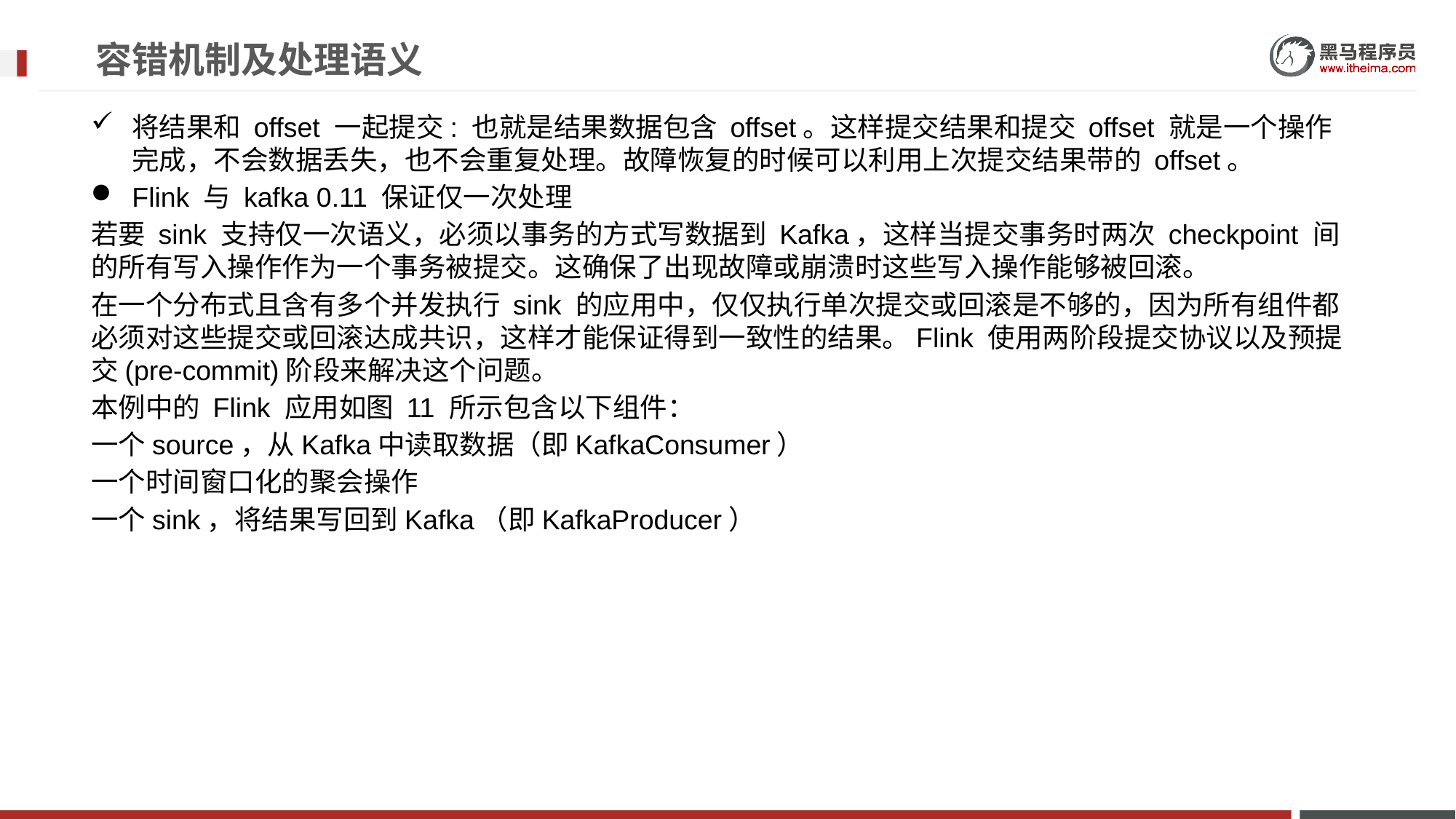

# 容错机制及处理语义

将结果和 offset 一起提交: 也就是结果数据包含 offset。这样提交结果和提交 offset 就是一个操作完成，不会数据丢失，也不会重复处理。故障恢复的时候可以利用上次提交结果带的 offset。
Flink 与 kafka 0.11 保证仅一次处理
若要 sink 支持仅一次语义，必须以事务的方式写数据到 Kafka，这样当提交事务时两次 checkpoint 间的所有写入操作作为一个事务被提交。这确保了出现故障或崩溃时这些写入操作能够被回滚。
在一个分布式且含有多个并发执行 sink 的应用中，仅仅执行单次提交或回滚是不够的，因为所有组件都必须对这些提交或回滚达成共识，这样才能保证得到一致性的结果。Flink 使用两阶段提交协议以及预提交(pre-commit)阶段来解决这个问题。
本例中的 Flink 应用如图 11 所示包含以下组件：
一个source，从Kafka中读取数据（即KafkaConsumer）
一个时间窗口化的聚会操作
一个sink，将结果写回到Kafka（即KafkaProducer）